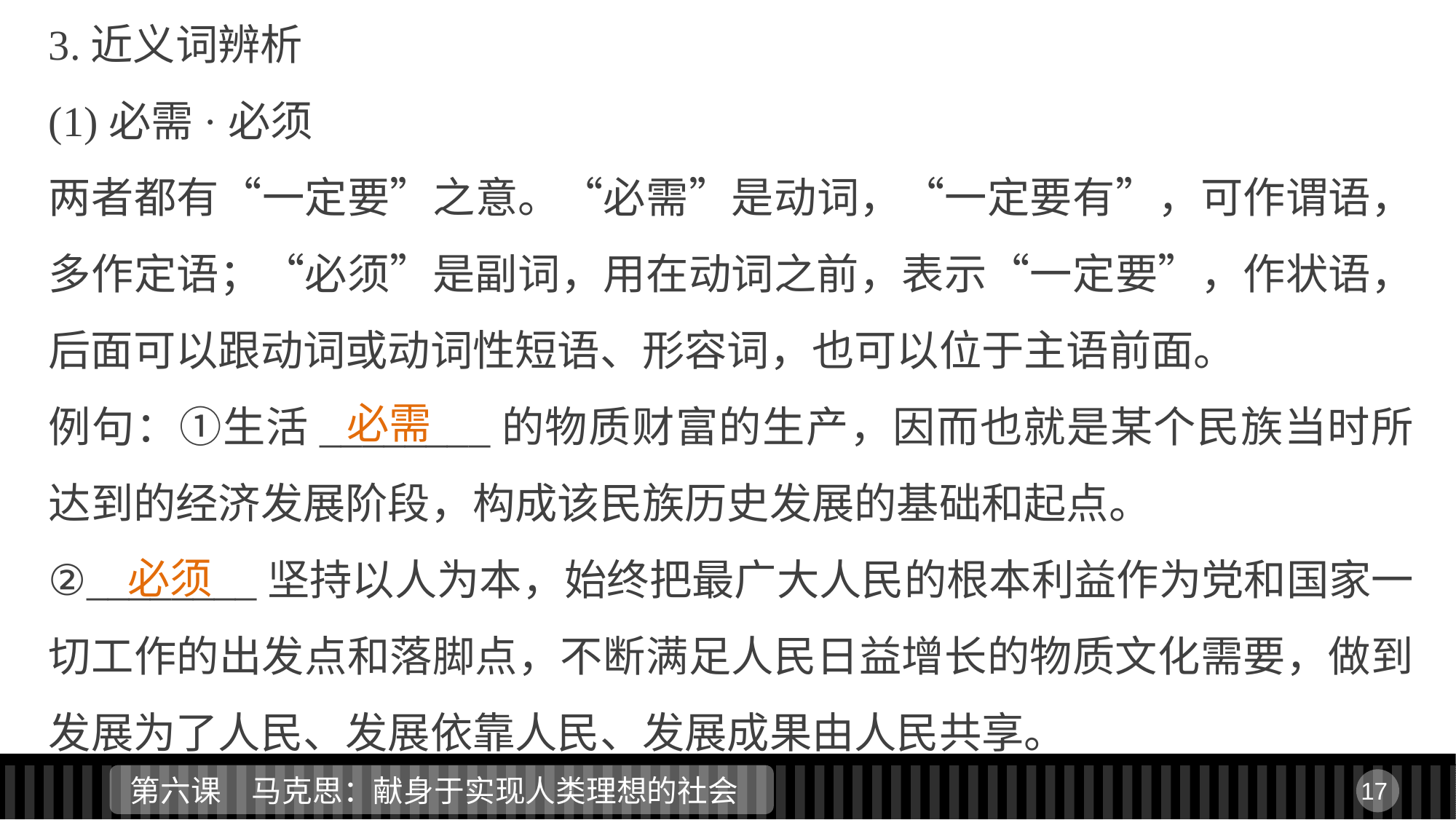

3.近义词辨析
(1)必需·必须
两者都有“一定要”之意。“必需”是动词，“一定要有”，可作谓语，多作定语；“必须”是副词，用在动词之前，表示“一定要”，作状语，后面可以跟动词或动词性短语、形容词，也可以位于主语前面。
例句：①生活________的物质财富的生产，因而也就是某个民族当时所达到的经济发展阶段，构成该民族历史发展的基础和起点。
②________坚持以人为本，始终把最广大人民的根本利益作为党和国家一切工作的出发点和落脚点，不断满足人民日益增长的物质文化需要，做到发展为了人民、发展依靠人民、发展成果由人民共享。
必需
必须